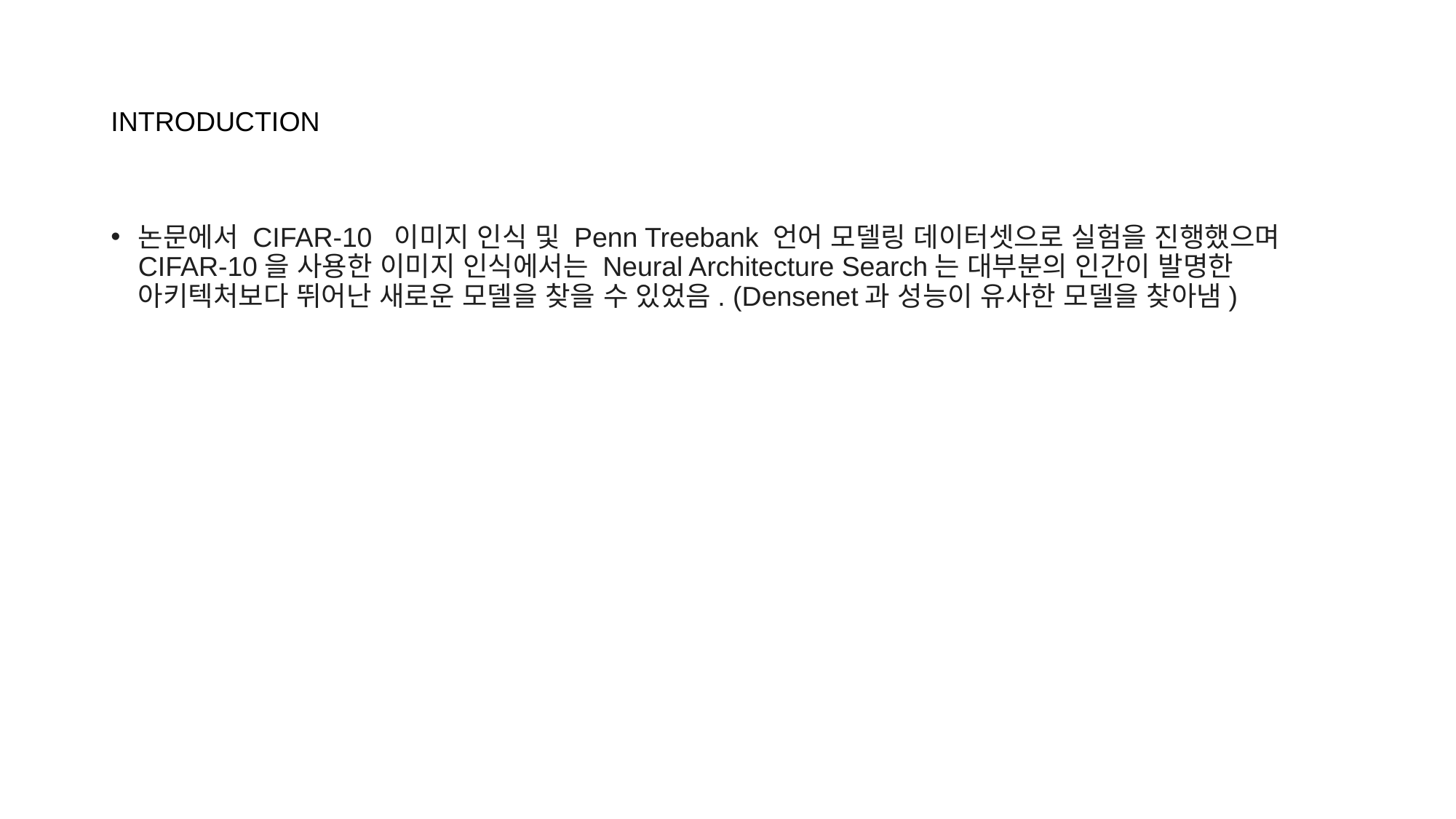

# INTRODUCTION
논문에서 CIFAR-10  이미지 인식 및 Penn Treebank 언어 모델링 데이터셋으로 실험을 진행했으며 CIFAR-10을 사용한 이미지 인식에서는 Neural Architecture Search는 대부분의 인간이 발명한 아키텍처보다 뛰어난 새로운 모델을 찾을 수 있었음. (Densenet과 성능이 유사한 모델을 찾아냄)